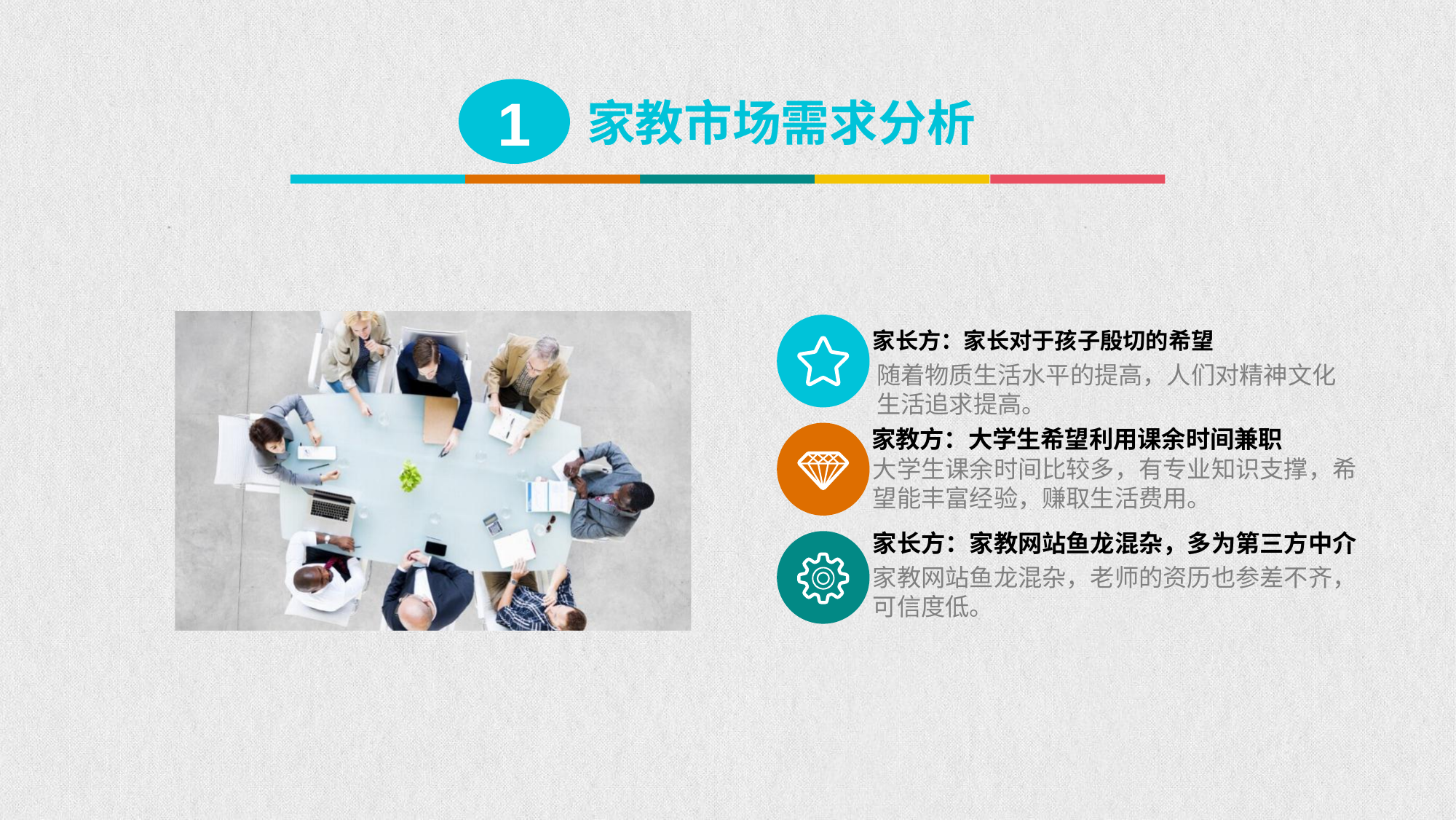

1
家教市场需求分析

家长方：家长对于孩子殷切的希望
随着物质生活水平的提高，人们对精神文化生活追求提高。
家教方：大学生希望利用课余时间兼职

大学生课余时间比较多，有专业知识支撑，希望能丰富经验，赚取生活费用。
家长方：家教网站鱼龙混杂，多为第三方中介

家教网站鱼龙混杂，老师的资历也参差不齐，可信度低。